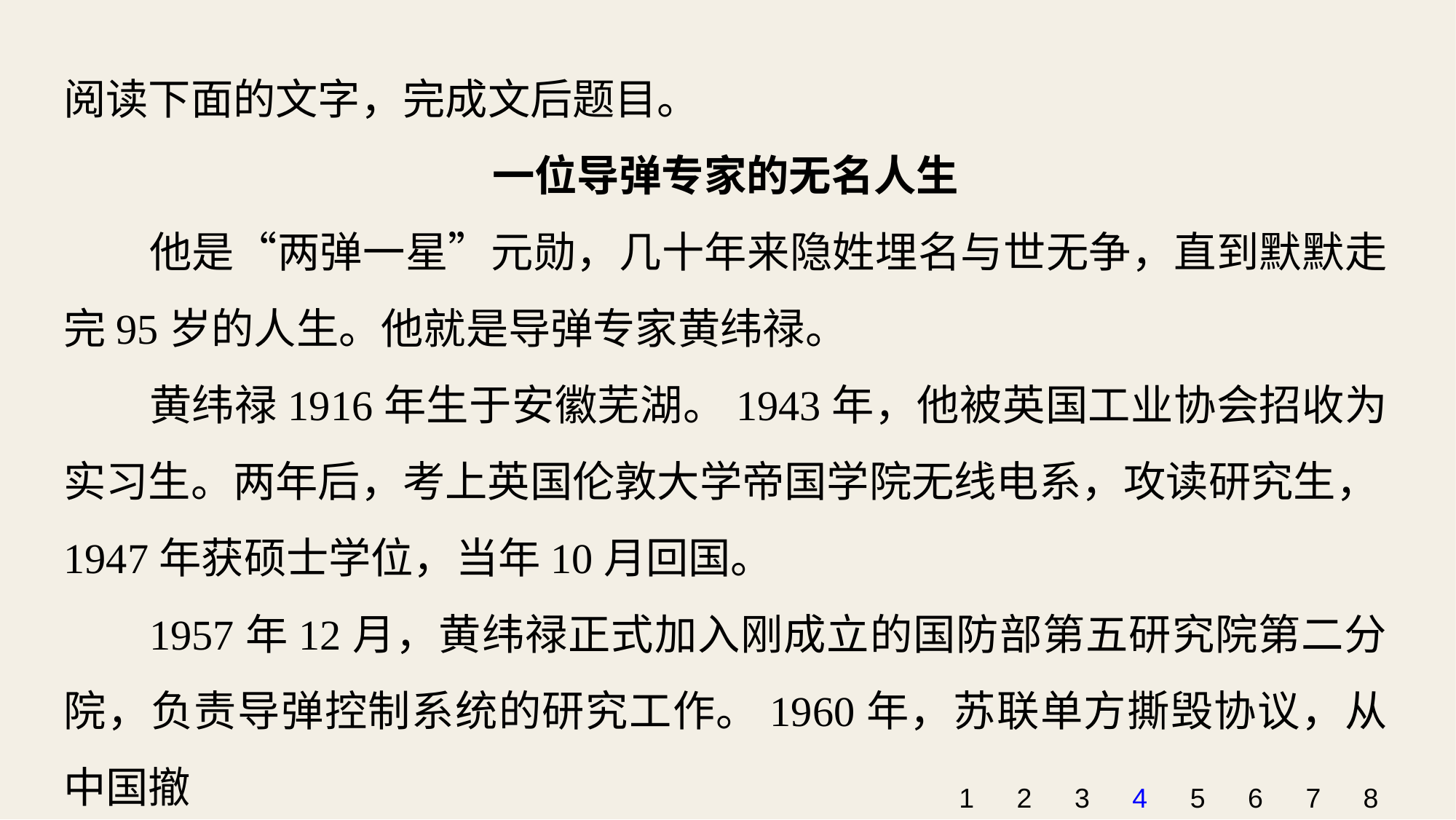

阅读下面的文字，完成文后题目。
一位导弹专家的无名人生
他是“两弹一星”元勋，几十年来隐姓埋名与世无争，直到默默走完95岁的人生。他就是导弹专家黄纬禄。
黄纬禄1916年生于安徽芜湖。1943年，他被英国工业协会招收为实习生。两年后，考上英国伦敦大学帝国学院无线电系，攻读研究生，1947年获硕士学位，当年10月回国。
1957年12月，黄纬禄正式加入刚成立的国防部第五研究院第二分院，负责导弹控制系统的研究工作。1960年，苏联单方撕毁协议，从中国撤
1
2
3
4
5
6
7
8